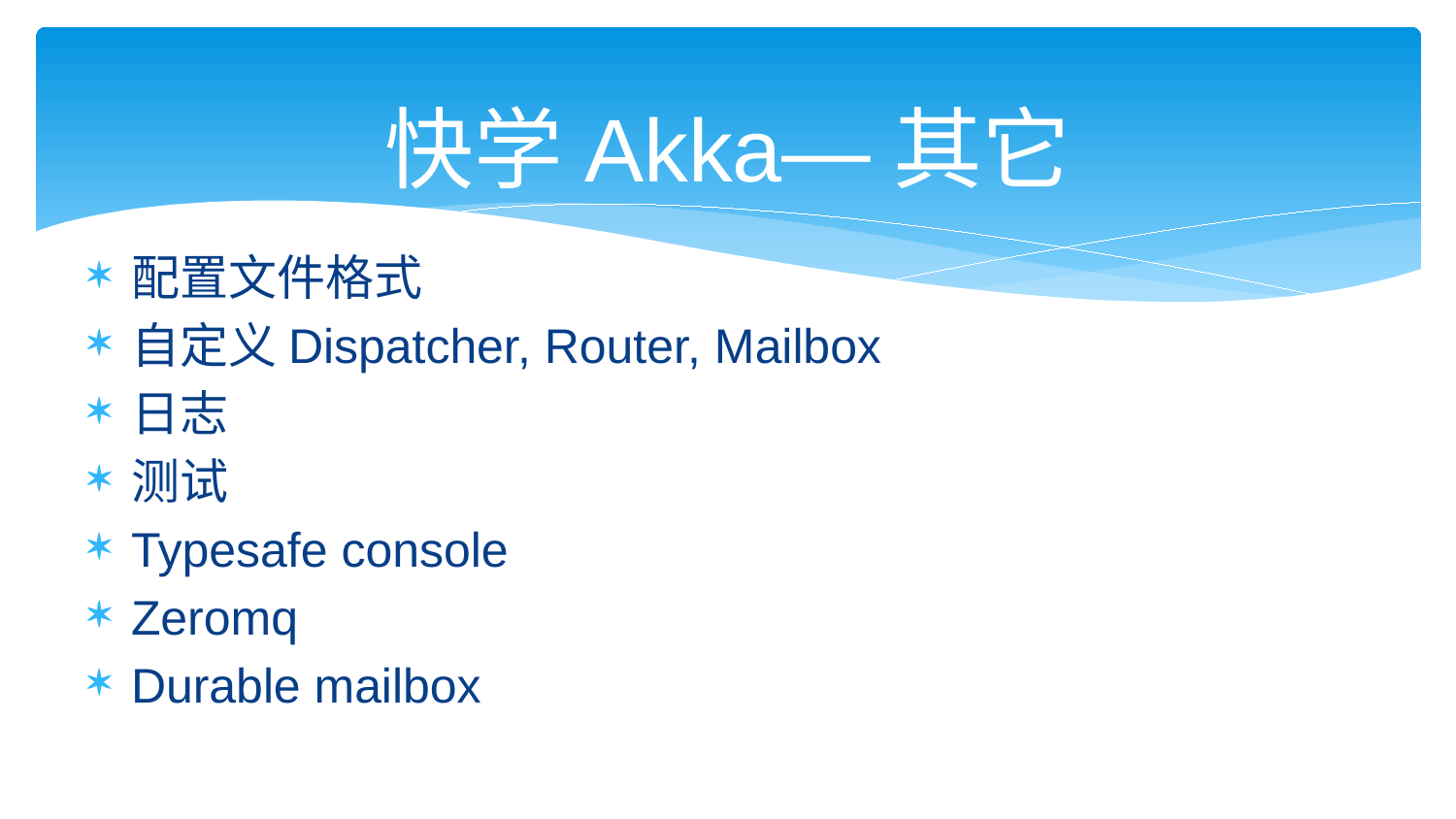

# 快学Akka—其它
配置文件格式
自定义Dispatcher, Router, Mailbox
日志
测试
Typesafe console
Zeromq
Durable mailbox